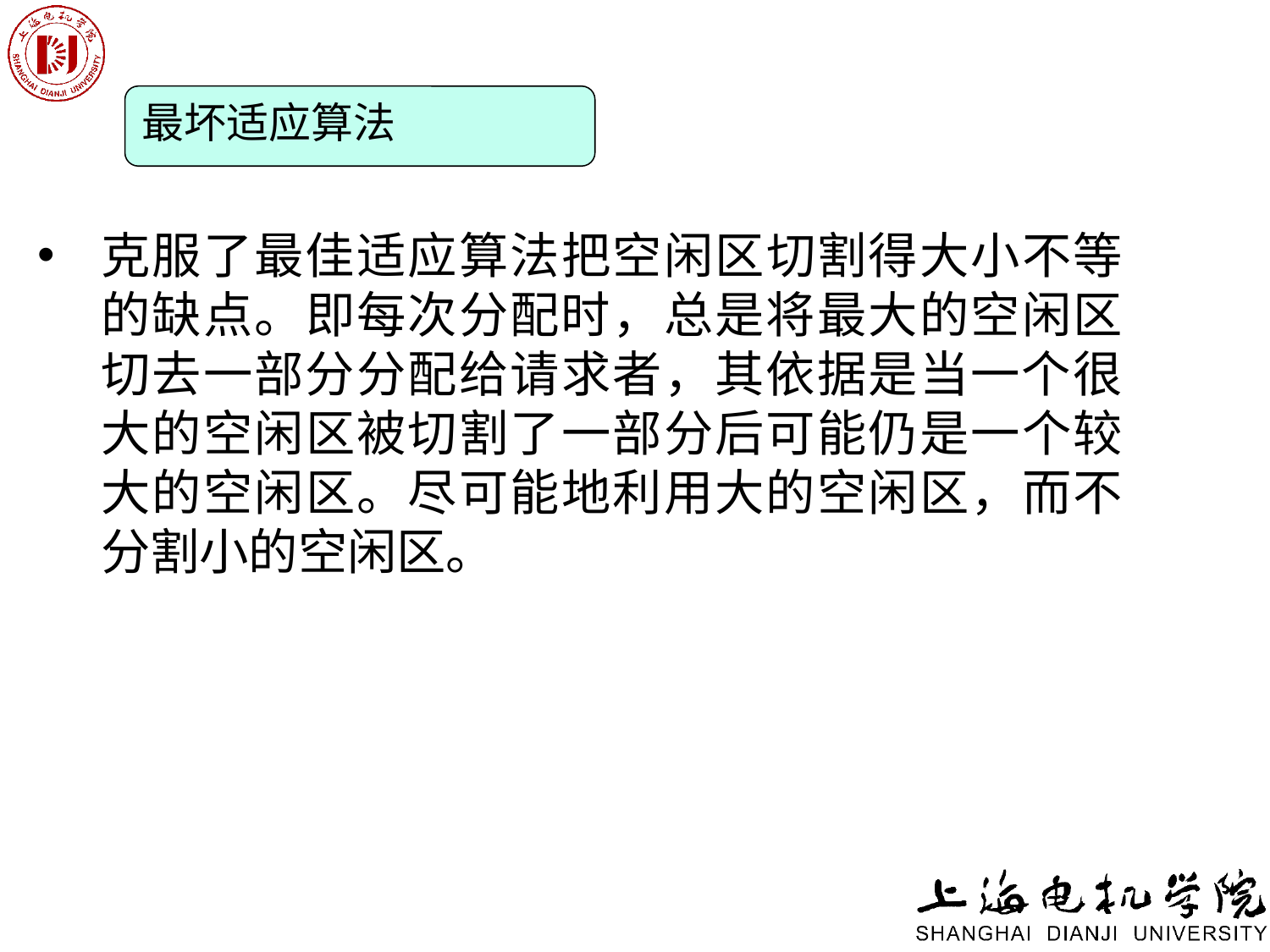

最坏适应算法
克服了最佳适应算法把空闲区切割得大小不等的缺点。即每次分配时，总是将最大的空闲区切去一部分分配给请求者，其依据是当一个很大的空闲区被切割了一部分后可能仍是一个较大的空闲区。尽可能地利用大的空闲区，而不分割小的空闲区。